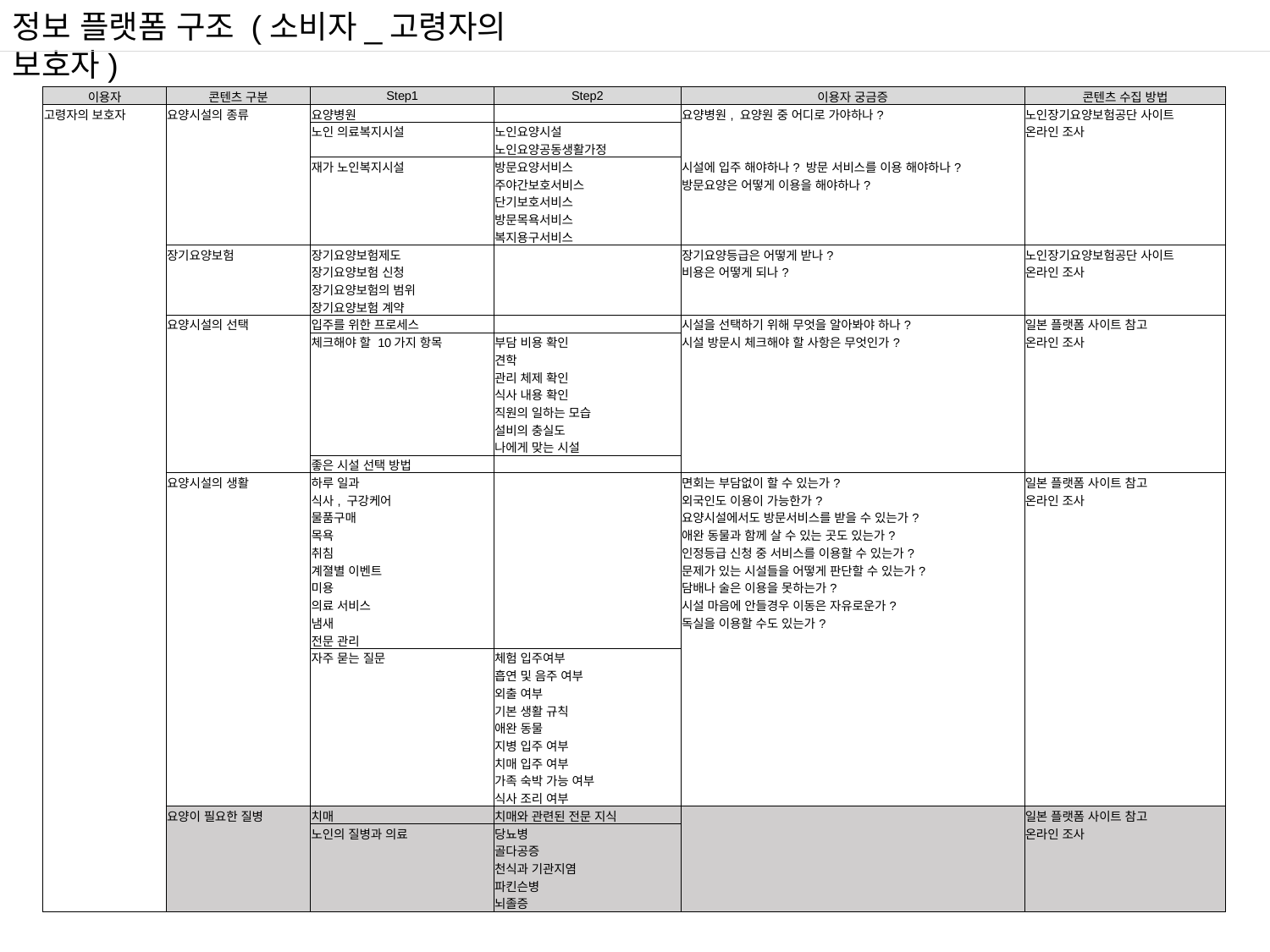

정보 플랫폼 구조 (소비자_고령자의 보호자)
| 이용자 | 콘텐츠 구분 | Step1 | Step2 | 이용자 궁금증 | 콘텐츠 수집 방법 |
| --- | --- | --- | --- | --- | --- |
| 고령자의 보호자 | 요양시설의 종류 | 요양병원 |  | 요양병원, 요양원 중 어디로 가야하나? | 노인장기요양보험공단 사이트 |
|  |  | 노인 의료복지시설 | 노인요양시설 |  | 온라인 조사 |
|  |  |  | 노인요양공동생활가정 |  |  |
|  |  | 재가 노인복지시설 | 방문요양서비스 | 시설에 입주 해야하나? 방문 서비스를 이용 해야하나? |  |
|  |  |  | 주야간보호서비스 | 방문요양은 어떻게 이용을 해야하나? |  |
|  |  |  | 단기보호서비스 |  |  |
|  |  |  | 방문목욕서비스 |  |  |
|  |  |  | 복지용구서비스 |  |  |
|  | 장기요양보험 | 장기요양보험제도 |  | 장기요양등급은 어떻게 받나? | 노인장기요양보험공단 사이트 |
|  |  | 장기요양보험 신청 |  | 비용은 어떻게 되나? | 온라인 조사 |
|  |  | 장기요양보험의 범위 |  |  |  |
|  |  | 장기요양보험 계약 |  |  |  |
|  | 요양시설의 선택 | 입주를 위한 프로세스 |  | 시설을 선택하기 위해 무엇을 알아봐야 하나? | 일본 플랫폼 사이트 참고 |
|  |  | 체크해야 할 10가지 항목 | 부담 비용 확인 | 시설 방문시 체크해야 할 사항은 무엇인가? | 온라인 조사 |
|  |  |  | 견학 |  |  |
|  |  |  | 관리 체제 확인 |  |  |
|  |  |  | 식사 내용 확인 |  |  |
|  |  |  | 직원의 일하는 모습 |  |  |
|  |  |  | 설비의 충실도 |  |  |
|  |  |  | 나에게 맞는 시설 |  |  |
|  |  | 좋은 시설 선택 방법 |  |  |  |
|  | 요양시설의 생활 | 하루 일과 |  | 면회는 부담없이 할 수 있는가? | 일본 플랫폼 사이트 참고 |
|  |  | 식사, 구강케어 |  | 외국인도 이용이 가능한가? | 온라인 조사 |
|  |  | 물품구매 |  | 요양시설에서도 방문서비스를 받을 수 있는가? |  |
|  |  | 목욕 |  | 애완 동물과 함께 살 수 있는 곳도 있는가? |  |
|  |  | 취침 |  | 인정등급 신청 중 서비스를 이용할 수 있는가? |  |
|  |  | 계졀별 이벤트 |  | 문제가 있는 시설들을 어떻게 판단할 수 있는가? |  |
|  |  | 미용 |  | 담배나 술은 이용을 못하는가? |  |
|  |  | 의료 서비스 |  | 시설 마음에 안들경우 이동은 자유로운가? |  |
|  |  | 냄새 |  | 독실을 이용할 수도 있는가? |  |
|  |  | 전문 관리 |  |  |  |
|  |  | 자주 묻는 질문 | 체험 입주여부 |  |  |
|  |  |  | 흡연 및 음주 여부 |  |  |
|  |  |  | 외출 여부 |  |  |
|  |  |  | 기본 생활 규칙 |  |  |
|  |  |  | 애완 동물 |  |  |
|  |  |  | 지병 입주 여부 |  |  |
|  |  |  | 치매 입주 여부 |  |  |
|  |  |  | 가족 숙박 가능 여부 |  |  |
|  |  |  | 식사 조리 여부 |  |  |
|  | 요양이 필요한 질병 | 치매 | 치매와 관련된 전문 지식 |  | 일본 플랫폼 사이트 참고 |
|  |  | 노인의 질병과 의료 | 당뇨병 |  | 온라인 조사 |
|  |  |  | 골다공증 |  |  |
|  |  |  | 천식과 기관지염 |  |  |
|  |  |  | 파킨슨병 |  |  |
|  |  |  | 뇌졸증 |  |  |